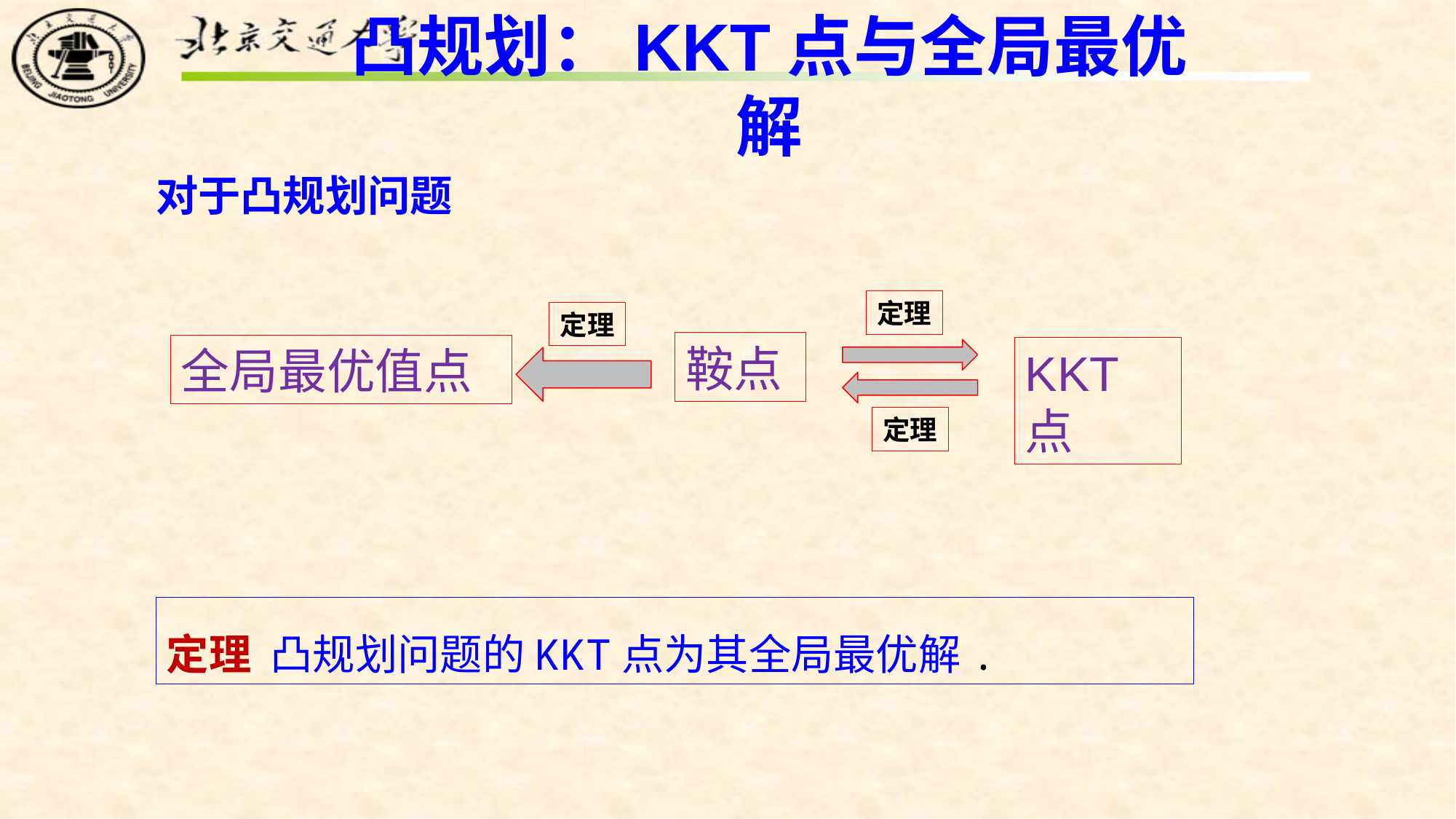

凸规划：KKT点与全局最优解
对于凸规划问题
定理
定理
鞍点
全局最优值点
KKT点

定理
定理  凸规划问题的KKT点为其全局最优解.